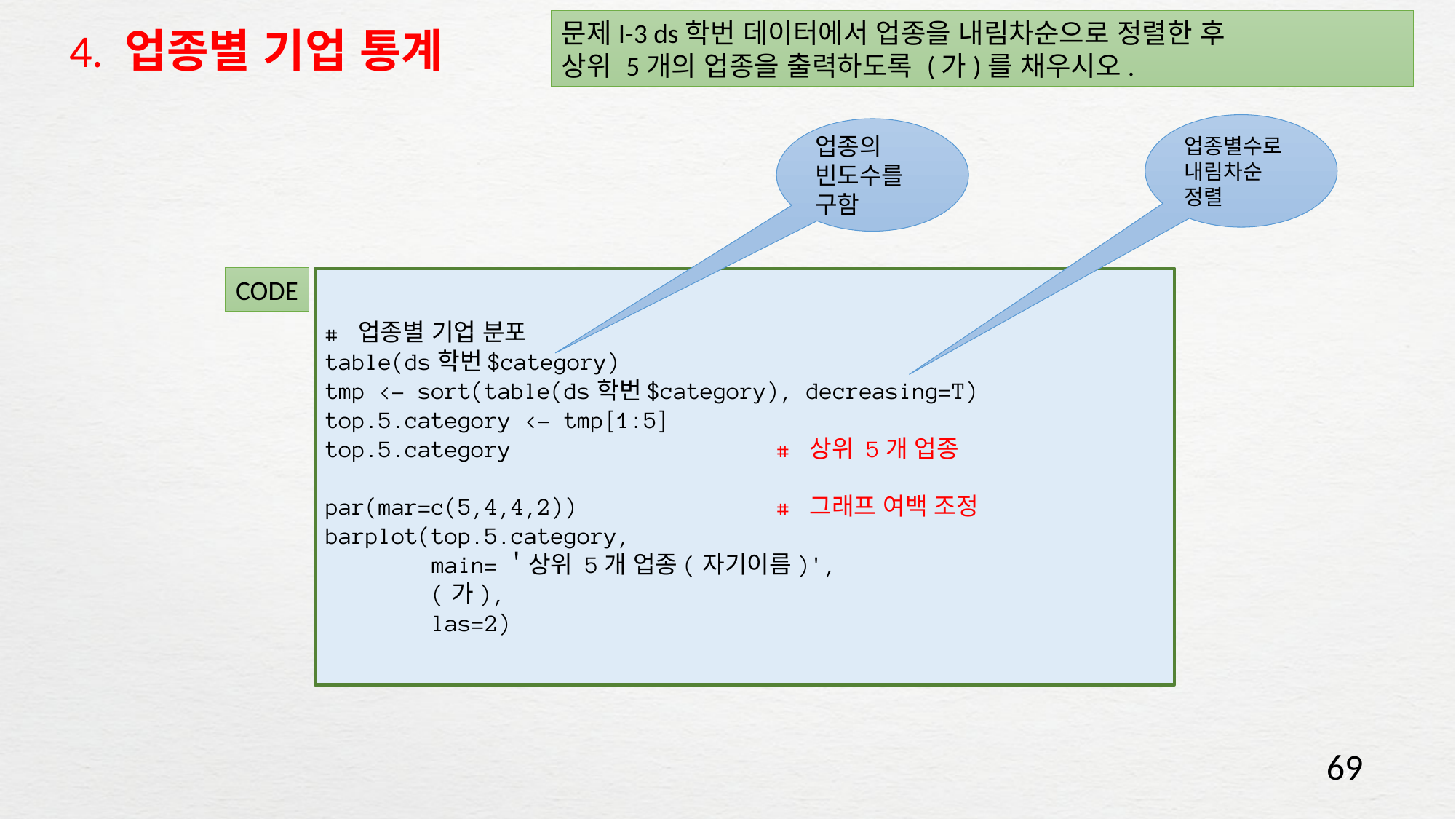

문제I-3 ds학번 데이터에서 업종을 내림차순으로 정렬한 후
상위 5개의 업종을 출력하도록 (가)를 채우시오.
# 4. 업종별 기업 통계
업종별수로 내림차순 정렬
업종의 빈도수를 구함

CODE
# 업종별 기업 분포
table(ds학번$category)
tmp <- sort(table(ds학번$category), decreasing=T)
top.5.category <- tmp[1:5]
top.5.category                    # 상위 5개 업종
par(mar=c(5,4,4,2))               # 그래프 여백 조정
barplot(top.5.category,
        main=＇상위 5개 업종(자기이름)',
        (가),
        las=2)
69
69